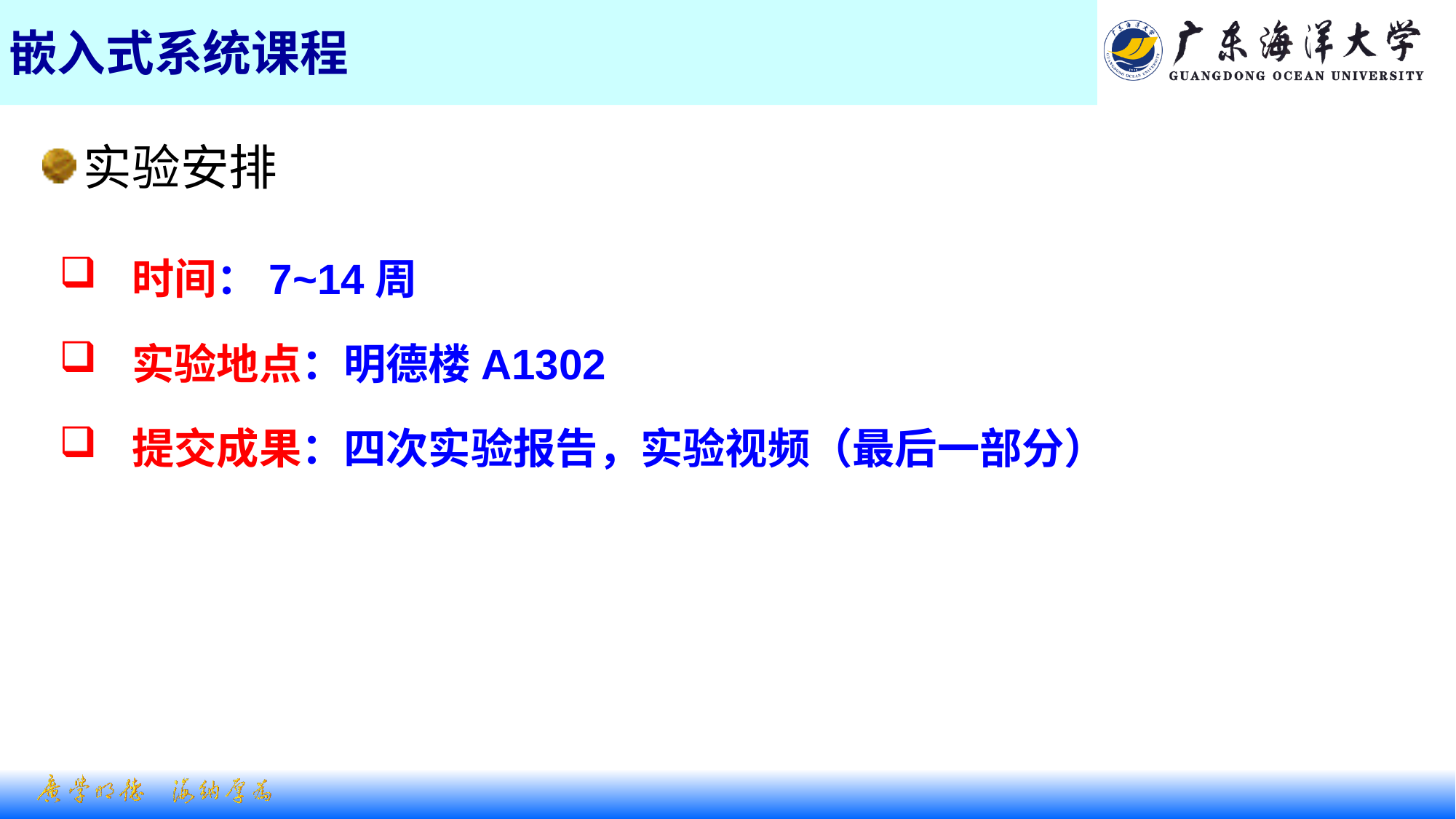

# 嵌入式系统课程
实验安排

时间：7~14周
实验地点：明德楼A1302
提交成果：四次实验报告，实验视频（最后一部分）
17